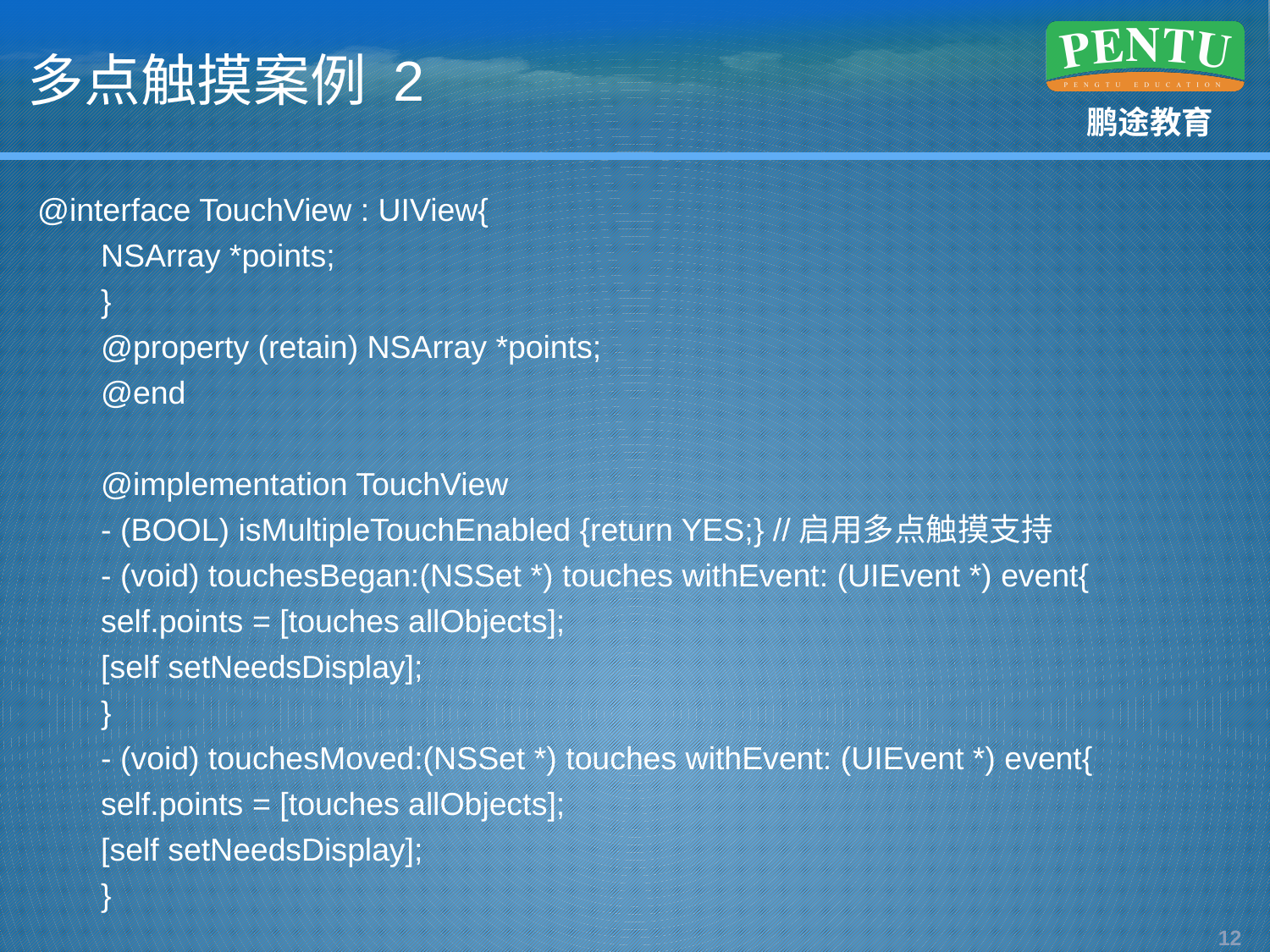

# 多点触摸案例 2
@interface TouchView : UIView{
NSArray *points;
}
@property (retain) NSArray *points;
@end

@implementation TouchView
- (BOOL) isMultipleTouchEnabled {return YES;} //启用多点触摸支持
- (void) touchesBegan:(NSSet *) touches withEvent: (UIEvent *) event{
self.points = [touches allObjects];
[self setNeedsDisplay];
}
- (void) touchesMoved:(NSSet *) touches withEvent: (UIEvent *) event{
self.points = [touches allObjects];
[self setNeedsDisplay];
}
12